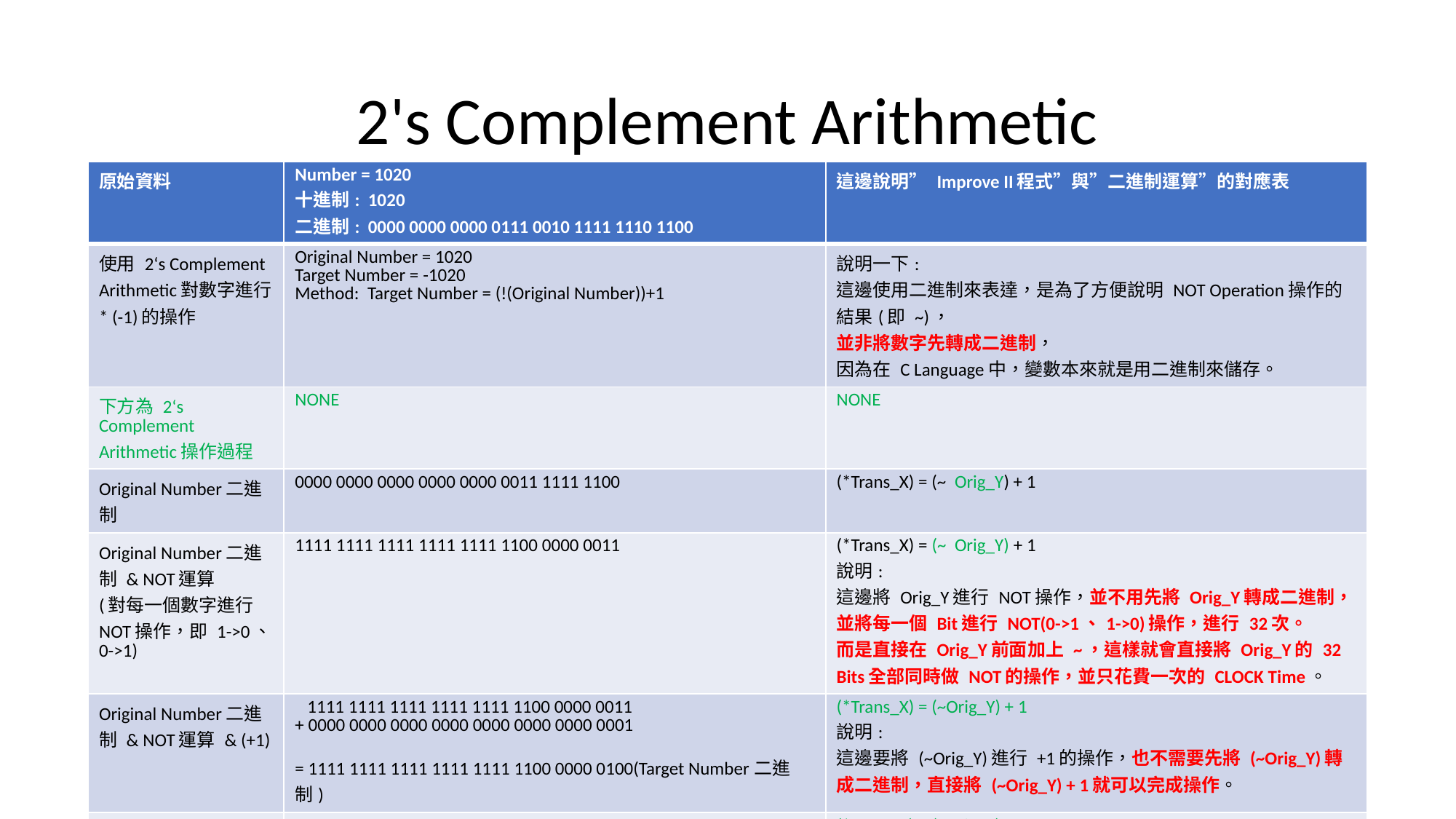

# 2's Complement Arithmetic
| 原始資料 | Number = 1020 十進制: 1020 二進制: 0000 0000 0000 0111 0010 1111 1110 1100 | 這邊說明” Improve II程式”與”二進制運算”的對應表 |
| --- | --- | --- |
| 使用 2‘s Complement Arithmetic對數字進行 \* (-1)的操作 | Original Number = 1020 Target Number = -1020 Method: Target Number = (!(Original Number))+1 | 說明一下: 這邊使用二進制來表達，是為了方便說明 NOT Operation操作的結果(即 ~)， 並非將數字先轉成二進制， 因為在 C Language中，變數本來就是用二進制來儲存。 |
| 下方為 2‘s Complement Arithmetic操作過程 | NONE | NONE |
| Original Number二進制 | 0000 0000 0000 0000 0000 0011 1111 1100 | (\*Trans\_X) = (~ Orig\_Y) + 1 |
| Original Number二進制 & NOT運算 (對每一個數字進行 NOT操作，即 1->0、0->1) | 1111 1111 1111 1111 1111 1100 0000 0011 | (\*Trans\_X) = (~ Orig\_Y) + 1 說明: 這邊將 Orig\_Y進行 NOT操作，並不用先將 Orig\_Y轉成二進制，並將每一個 Bit進行 NOT(0->1、1->0)操作，進行 32次。 而是直接在 Orig\_Y前面加上 ~，這樣就會直接將 Orig\_Y的 32 Bits全部同時做 NOT的操作，並只花費一次的 CLOCK Time。 |
| Original Number二進制 & NOT運算 & (+1) | 1111 1111 1111 1111 1111 1100 0000 0011 + 0000 0000 0000 0000 0000 0000 0000 0001 = 1111 1111 1111 1111 1111 1100 0000 0100(Target Number二進制) | (\*Trans\_X) = (~Orig\_Y) + 1 說明: 這邊要將 (~Orig\_Y)進行 +1的操作，也不需要先將 (~Orig\_Y)轉成二進制，直接將 (~Orig\_Y) + 1就可以完成操作。 |
| Target Number十進制 | -1020 | (\*Trans\_X) = (~Orig\_Y) + 1 |